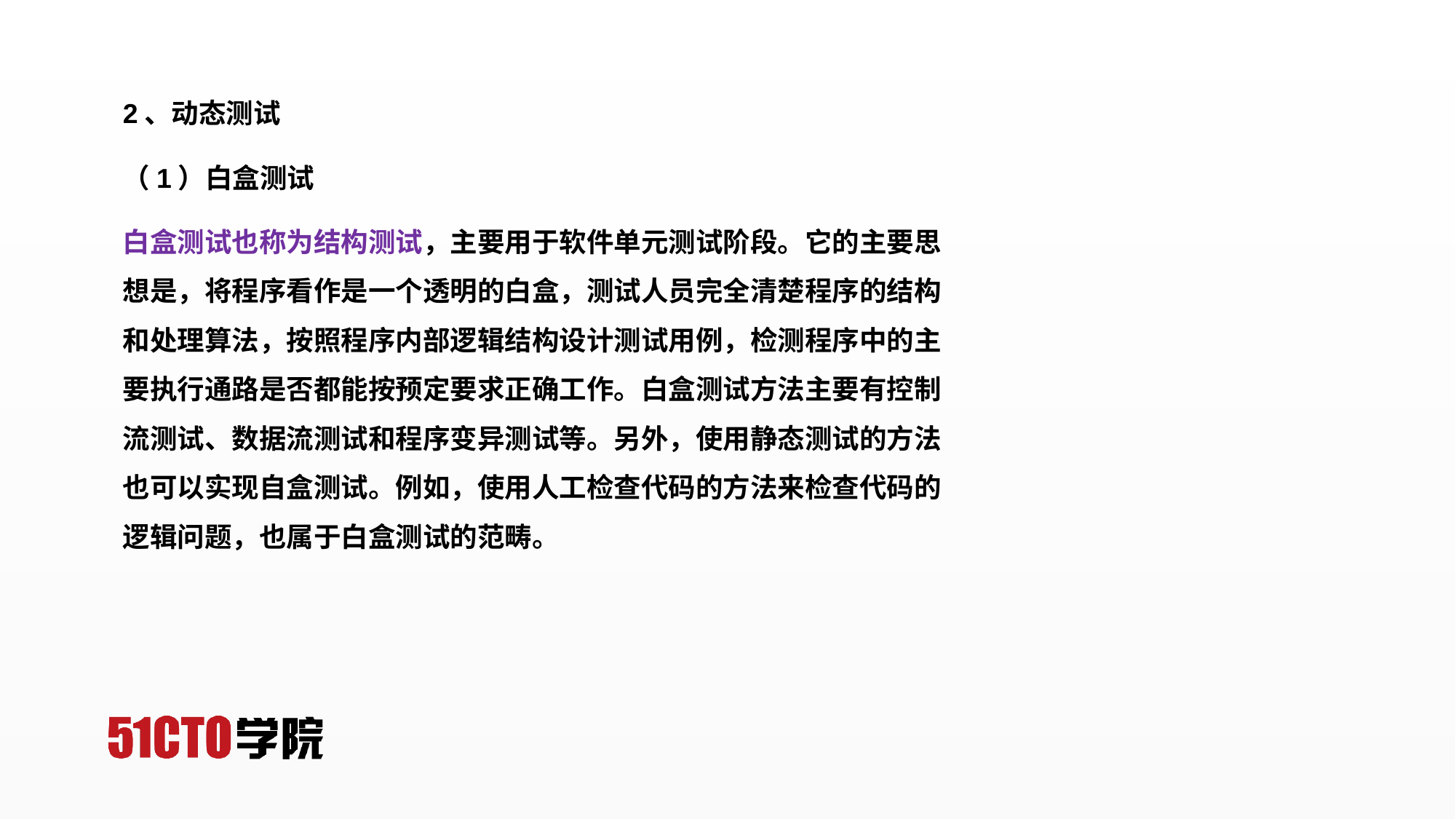

2、动态测试
（1）白盒测试
白盒测试也称为结构测试，主要用于软件单元测试阶段。它的主要思想是，将程序看作是一个透明的白盒，测试人员完全清楚程序的结构和处理算法，按照程序内部逻辑结构设计测试用例，检测程序中的主要执行通路是否都能按预定要求正确工作。白盒测试方法主要有控制流测试、数据流测试和程序变异测试等。另外，使用静态测试的方法也可以实现自盒测试。例如，使用人工检查代码的方法来检查代码的逻辑问题，也属于白盒测试的范畴。